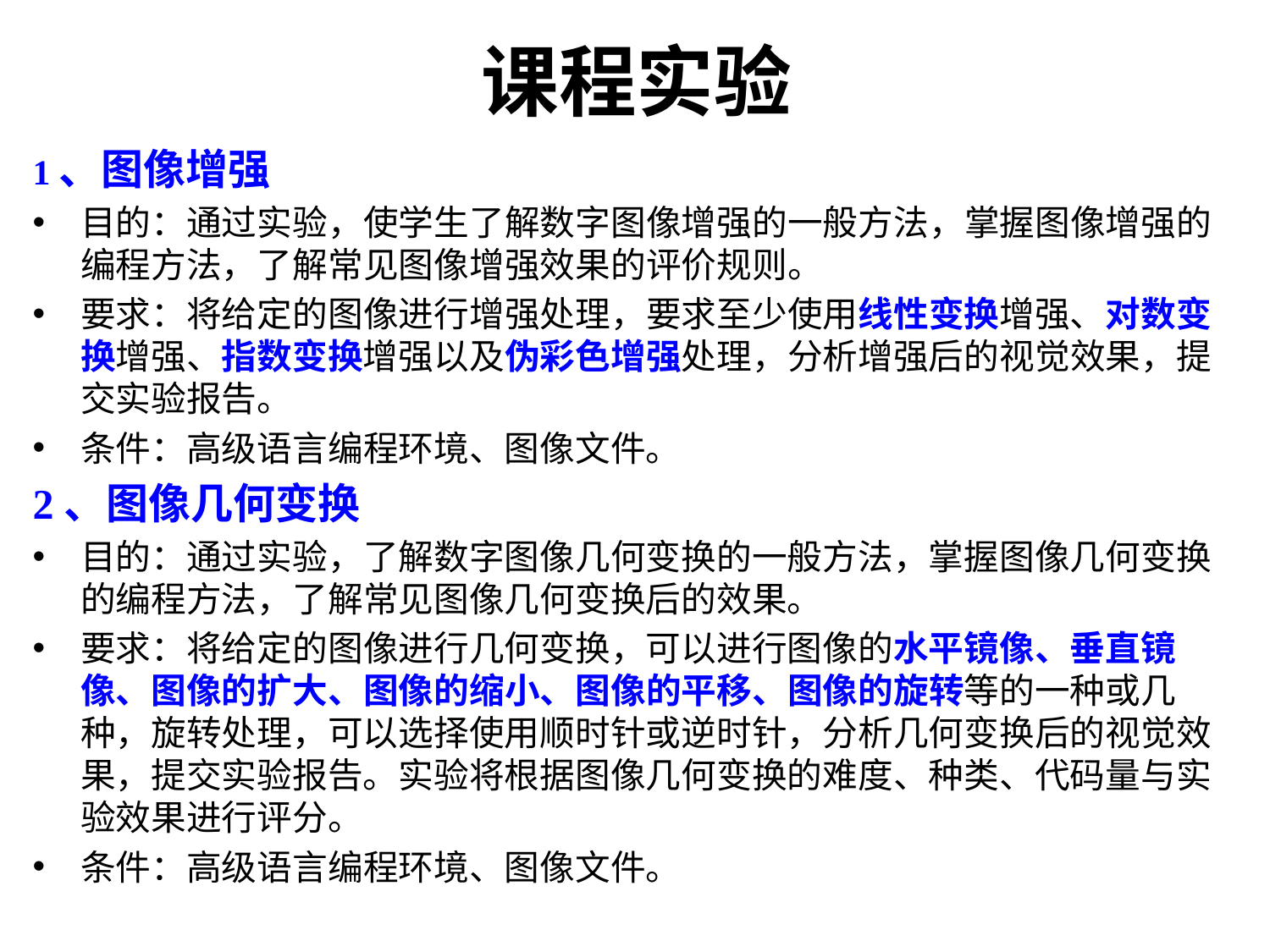

# 课程实验
1、图像增强
目的：通过实验，使学生了解数字图像增强的一般方法，掌握图像增强的编程方法，了解常见图像增强效果的评价规则。
要求：将给定的图像进行增强处理，要求至少使用线性变换增强、对数变换增强、指数变换增强以及伪彩色增强处理，分析增强后的视觉效果，提交实验报告。
条件：高级语言编程环境、图像文件。
2、图像几何变换
目的：通过实验，了解数字图像几何变换的一般方法，掌握图像几何变换的编程方法，了解常见图像几何变换后的效果。
要求：将给定的图像进行几何变换，可以进行图像的水平镜像、垂直镜像、图像的扩大、图像的缩小、图像的平移、图像的旋转等的一种或几种，旋转处理，可以选择使用顺时针或逆时针，分析几何变换后的视觉效果，提交实验报告。实验将根据图像几何变换的难度、种类、代码量与实验效果进行评分。
条件：高级语言编程环境、图像文件。